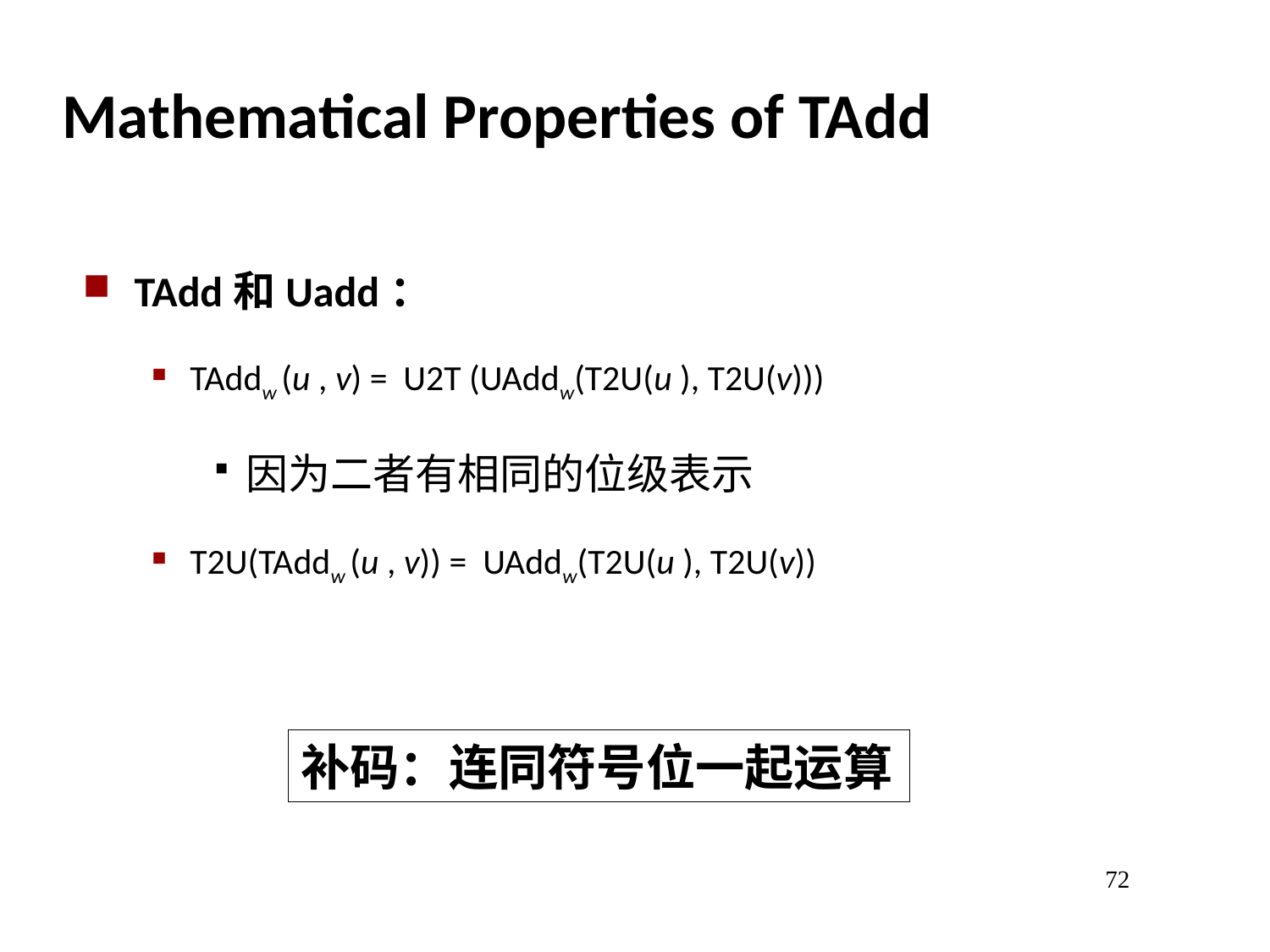

# Mathematical Properties of TAdd
TAdd和Uadd：
TAddw (u , v) =  U2T (UAddw(T2U(u ), T2U(v)))
因为二者有相同的位级表示
T2U(TAddw (u , v)) =  UAddw(T2U(u ), T2U(v))
补码：连同符号位一起运算
72